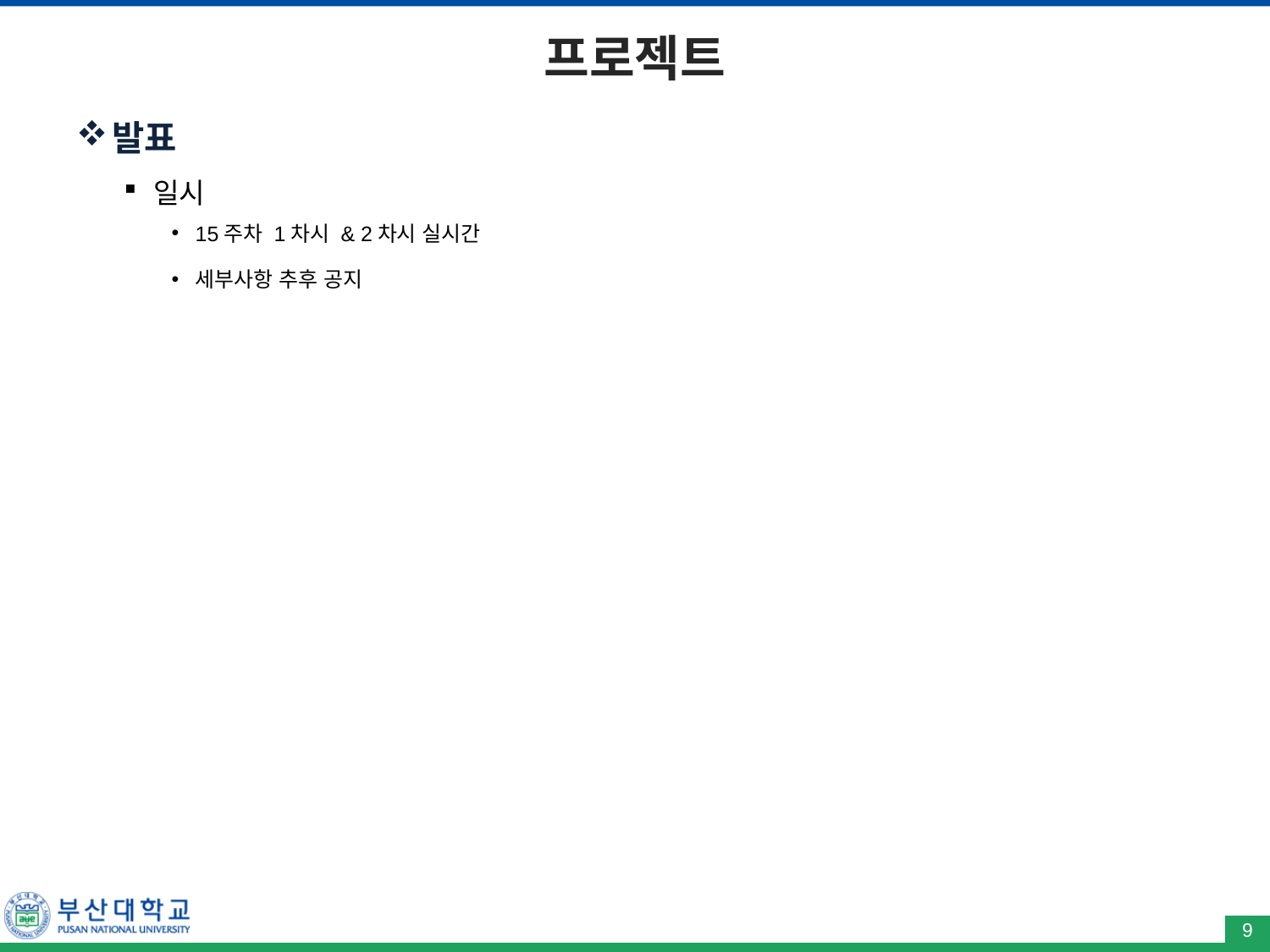

# 프로젝트
발표
일시
15주차 1차시 & 2차시 실시간
세부사항 추후 공지

9